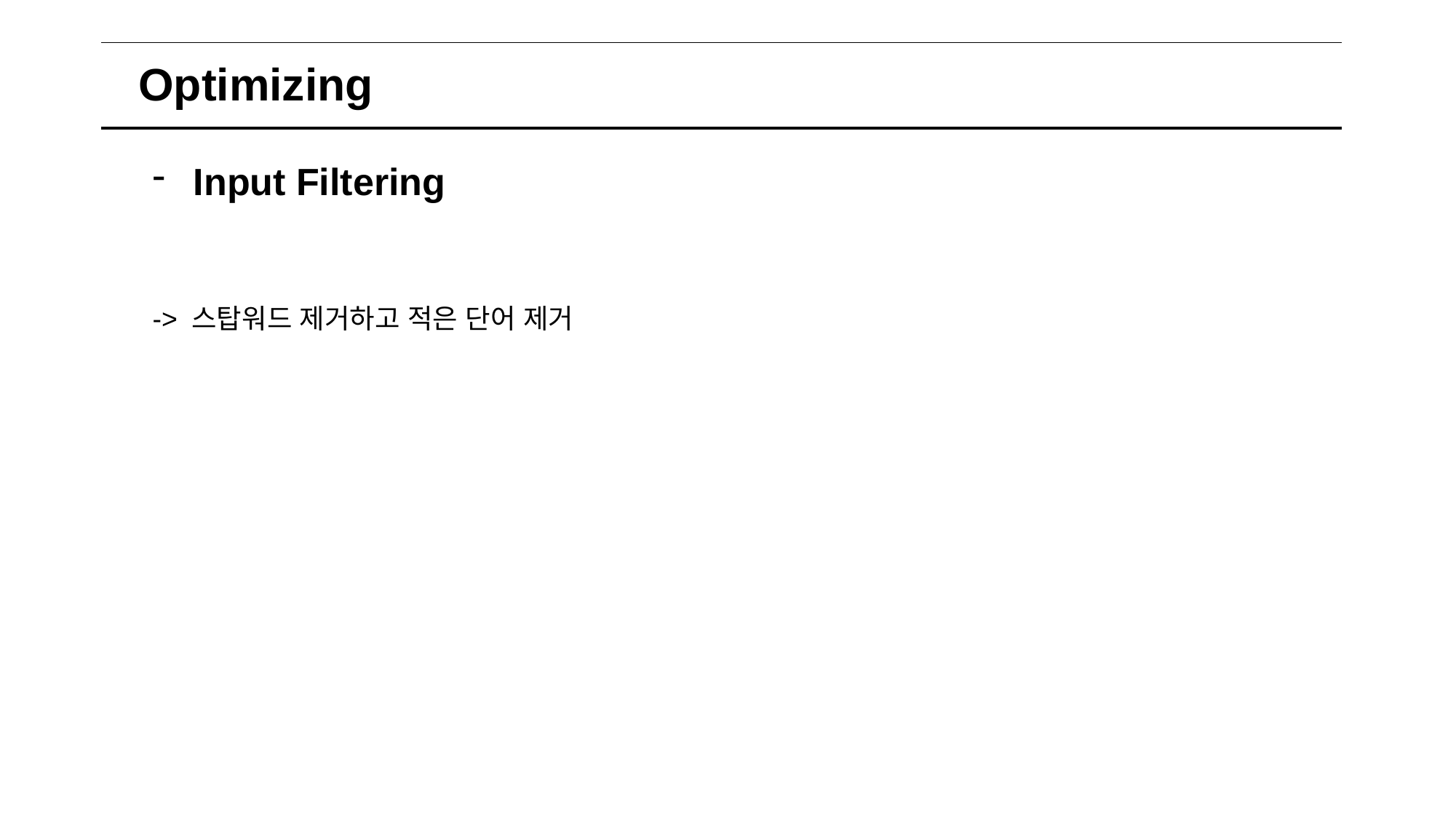

| Optimizing |
| --- |
Input Filtering

-> 스탑워드 제거하고 적은 단어 제거